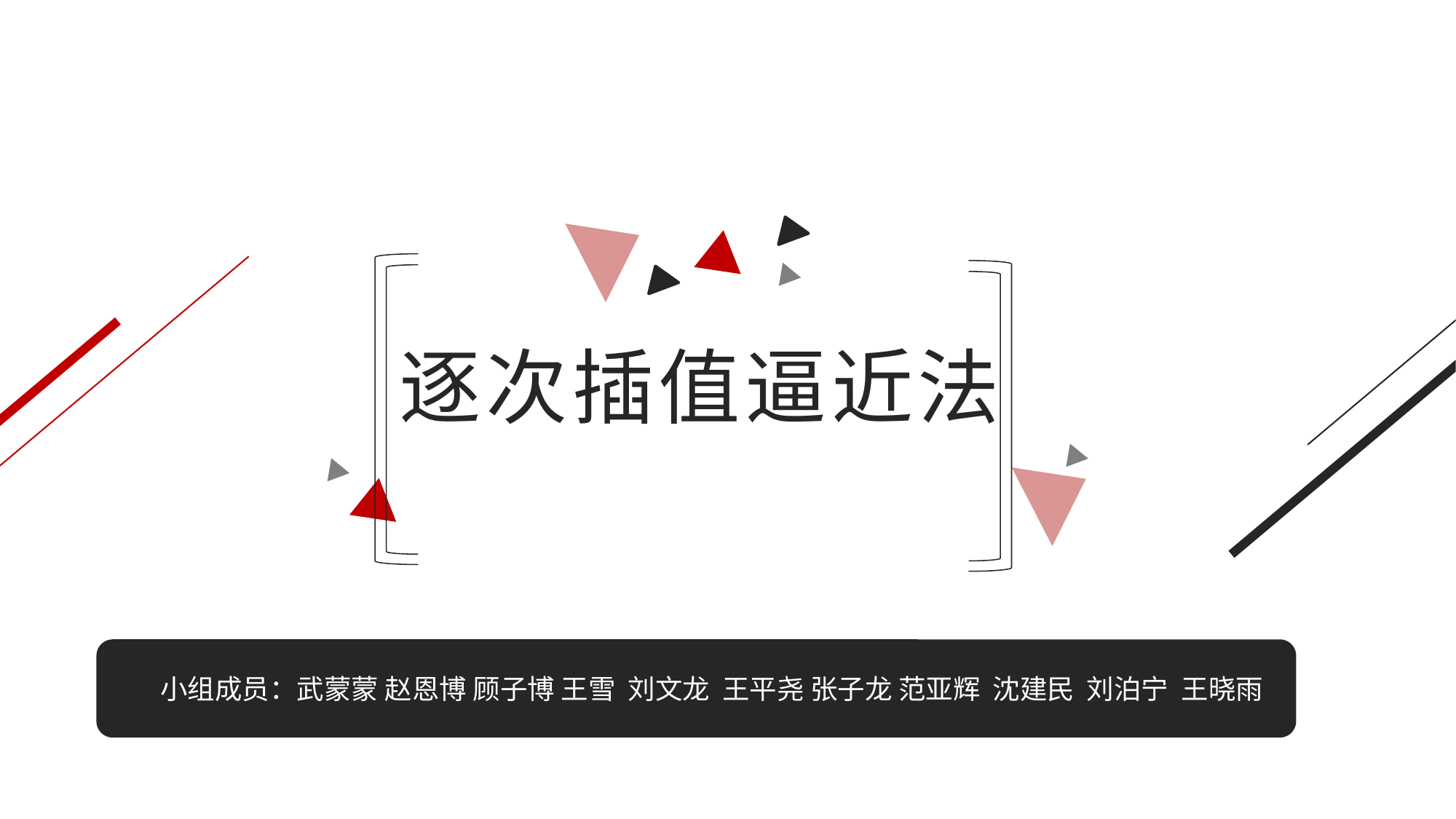

逐次插值逼近法

    小组成员：武蒙蒙 赵恩博 顾子博 王雪  刘文龙  王平尧 张子龙 范亚辉  沈建民  刘泊宁  王晓雨